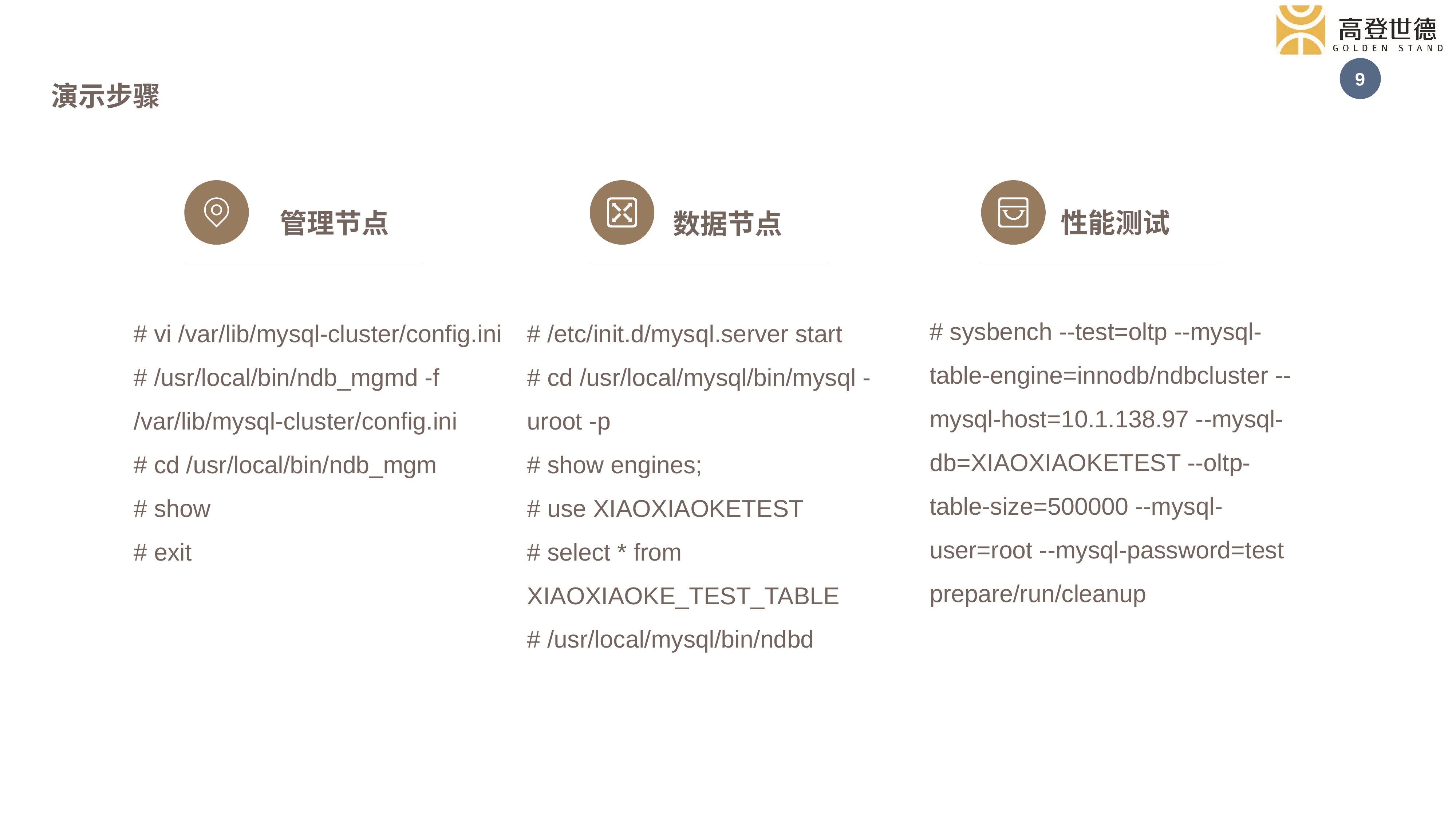

演示步骤

性能测试
管理节点
数据节点
# sysbench --test=oltp --mysql-table-engine=innodb/ndbcluster --mysql-host=10.1.138.97 --mysql-db=XIAOXIAOKETEST --oltp-table-size=500000 --mysql-user=root --mysql-password=test prepare/run/cleanup
# /etc/init.d/mysql.server start
# cd /usr/local/mysql/bin/mysql -uroot -p
# show engines;
# use XIAOXIAOKETEST
# select * from XIAOXIAOKE_TEST_TABLE
# /usr/local/mysql/bin/ndbd
# vi /var/lib/mysql-cluster/config.ini
# /usr/local/bin/ndb_mgmd -f /var/lib/mysql-cluster/config.ini
# cd /usr/local/bin/ndb_mgm
# show
# exit